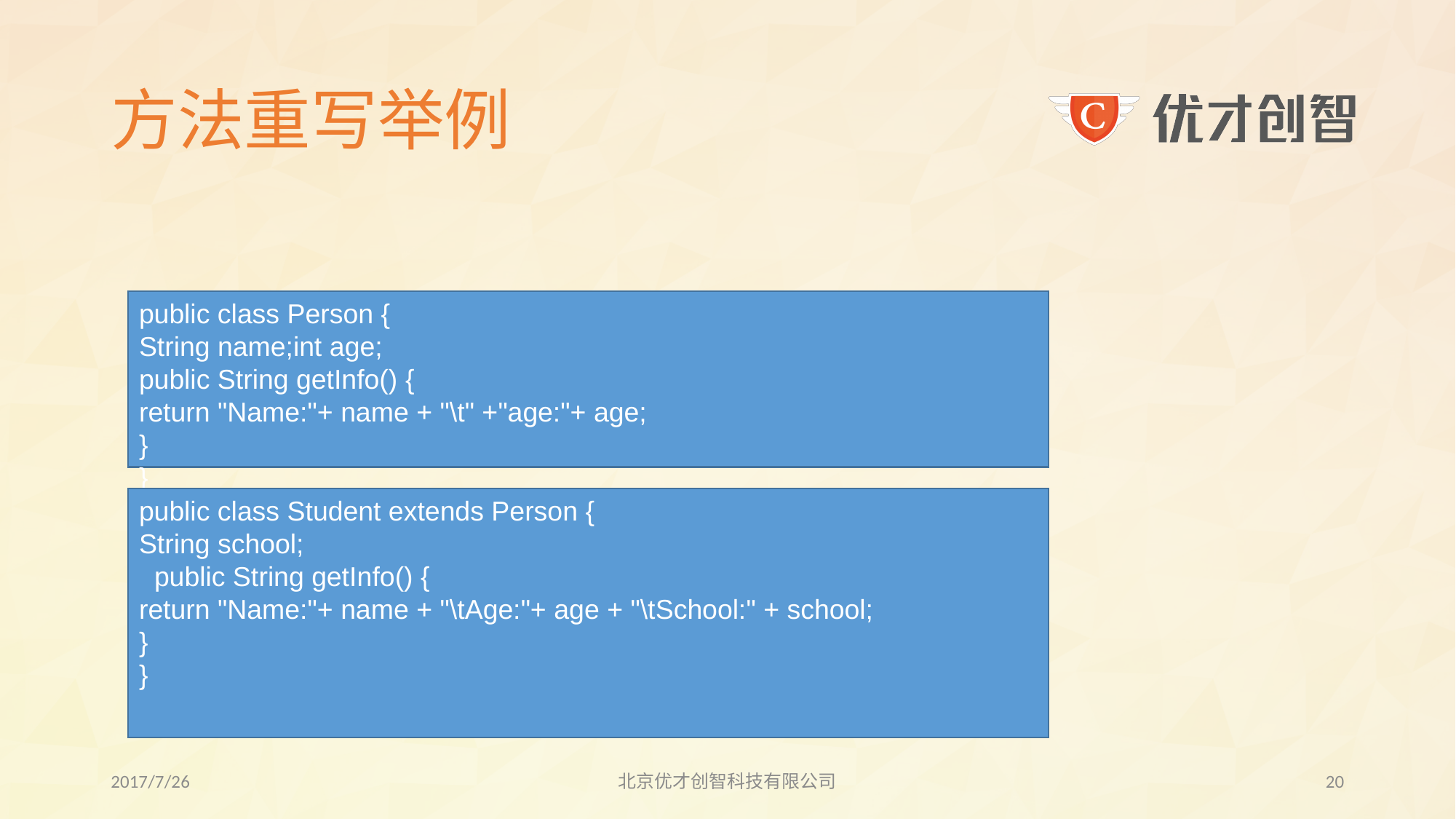

# 方法重写举例
public class Person {
String name;int age;
public String getInfo() {
return "Name:"+ name + "\t" +"age:"+ age;
}
}
public class Student extends Person {
String school;
  public String getInfo() {
return "Name:"+ name + "\tAge:"+ age + "\tSchool:" + school;
}
}
2017/7/26
北京优才创智科技有限公司
20